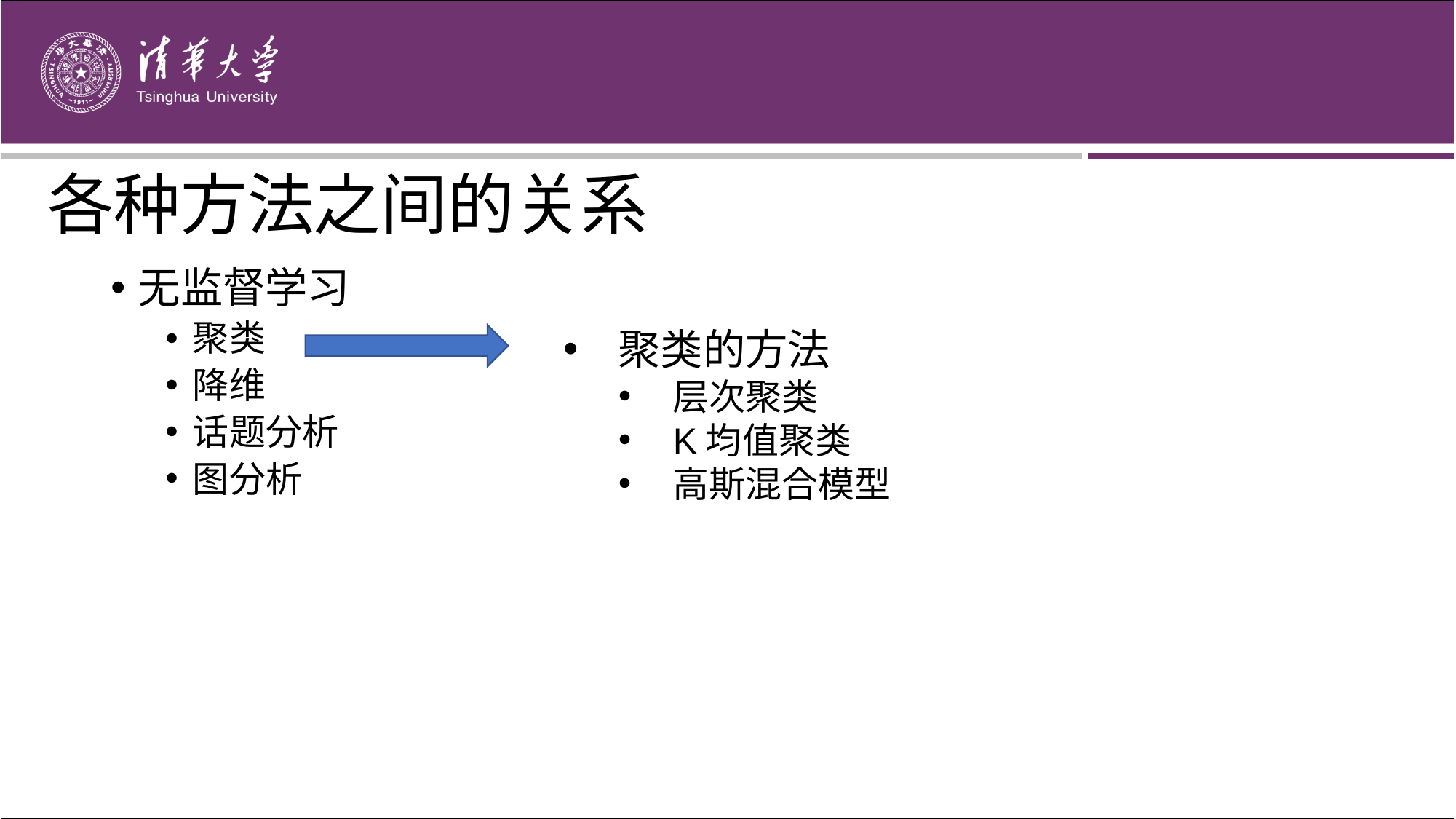

# 各种方法之间的关系
无监督学习
聚类
降维
话题分析
图分析

聚类的方法
层次聚类
K均值聚类
高斯混合模型